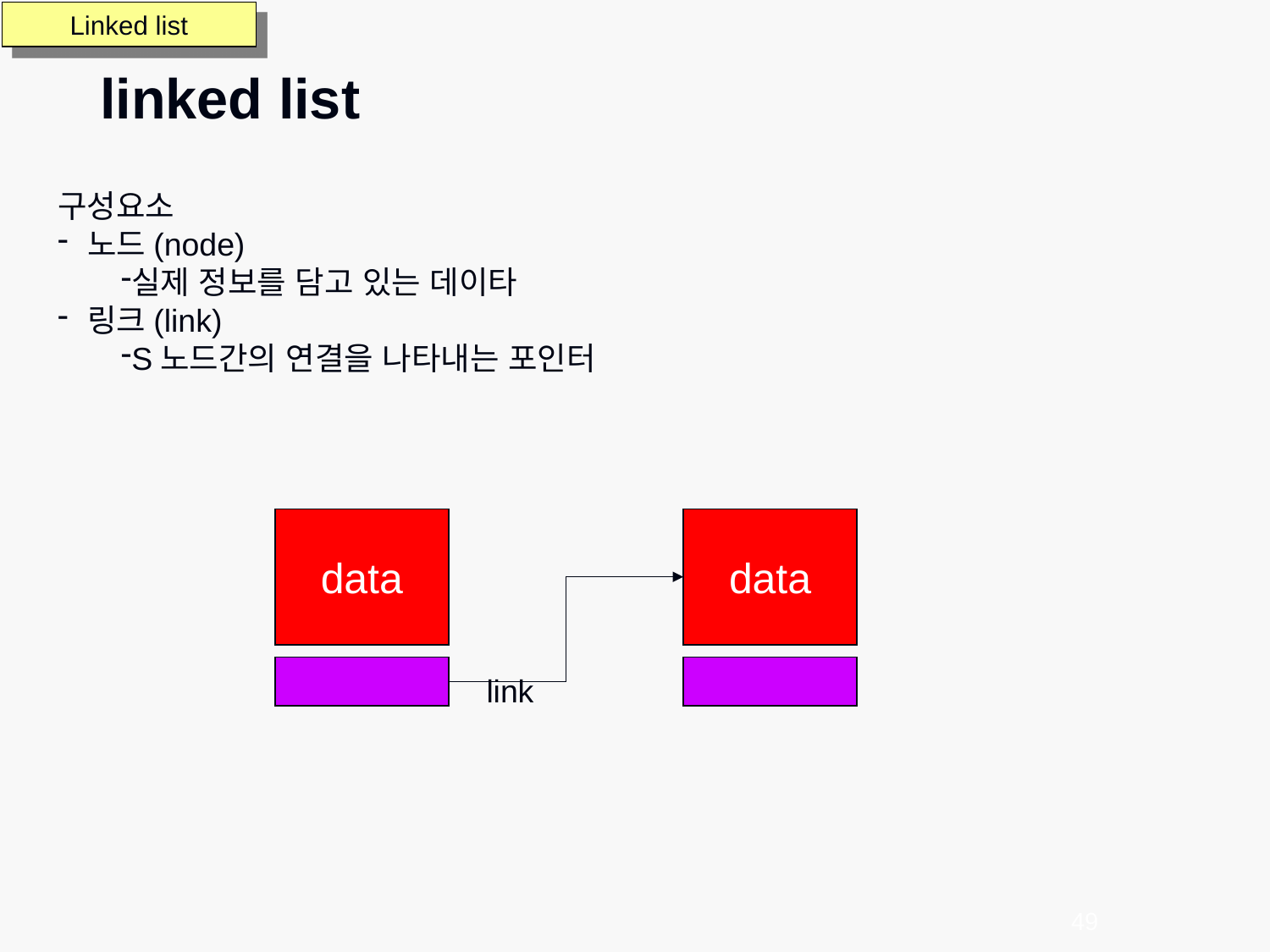

Linked list
linked list
구성요소
노드(node)
실제 정보를 담고 있는 데이타
링크(link)
S노드간의 연결을 나타내는 포인터

data
data

link
49